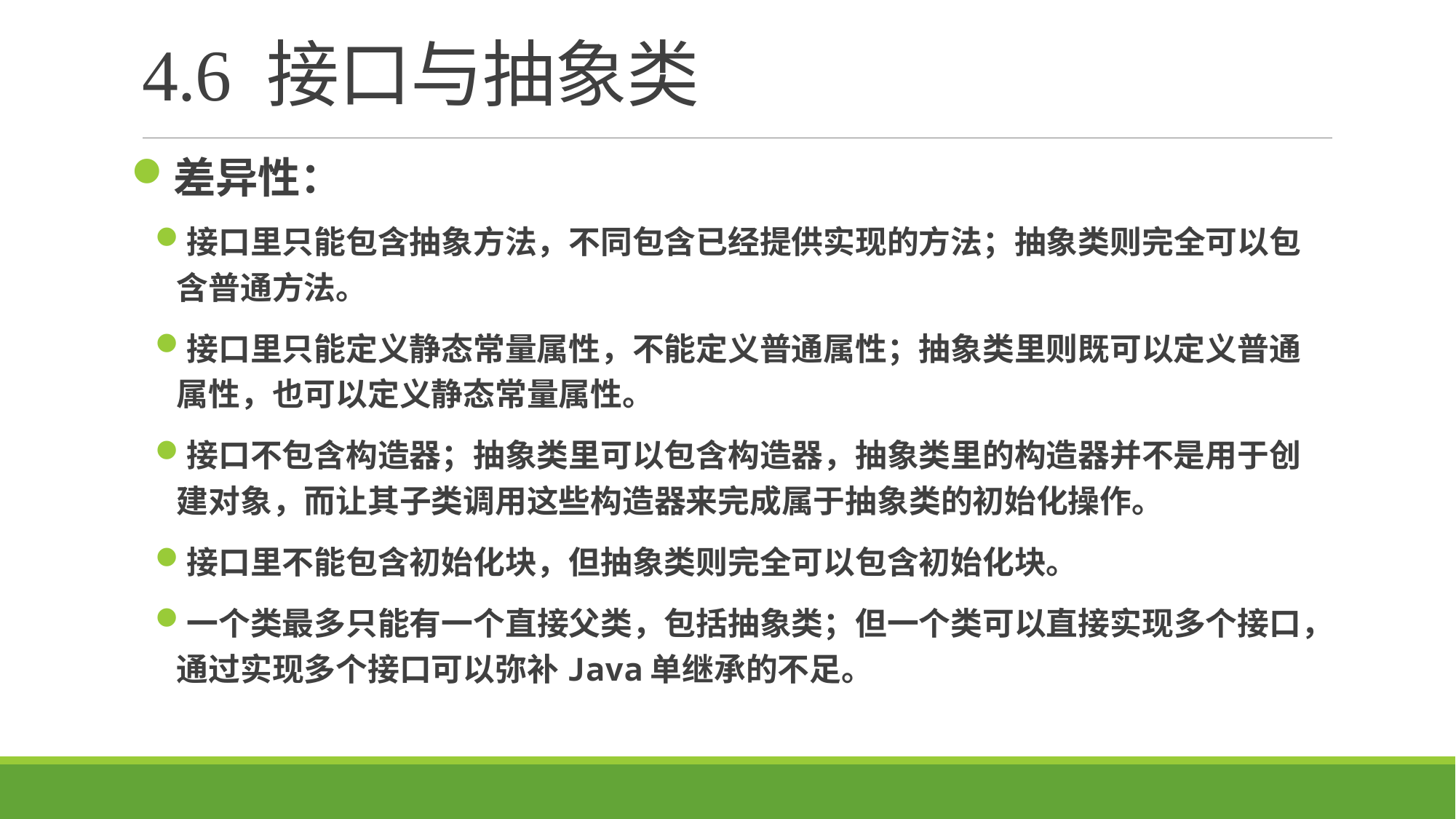

# 4.6 接口与抽象类
差异性：
接口里只能包含抽象方法，不同包含已经提供实现的方法；抽象类则完全可以包含普通方法。
接口里只能定义静态常量属性，不能定义普通属性；抽象类里则既可以定义普通属性，也可以定义静态常量属性。
接口不包含构造器；抽象类里可以包含构造器，抽象类里的构造器并不是用于创建对象，而让其子类调用这些构造器来完成属于抽象类的初始化操作。
接口里不能包含初始化块，但抽象类则完全可以包含初始化块。
一个类最多只能有一个直接父类，包括抽象类；但一个类可以直接实现多个接口，通过实现多个接口可以弥补Java单继承的不足。